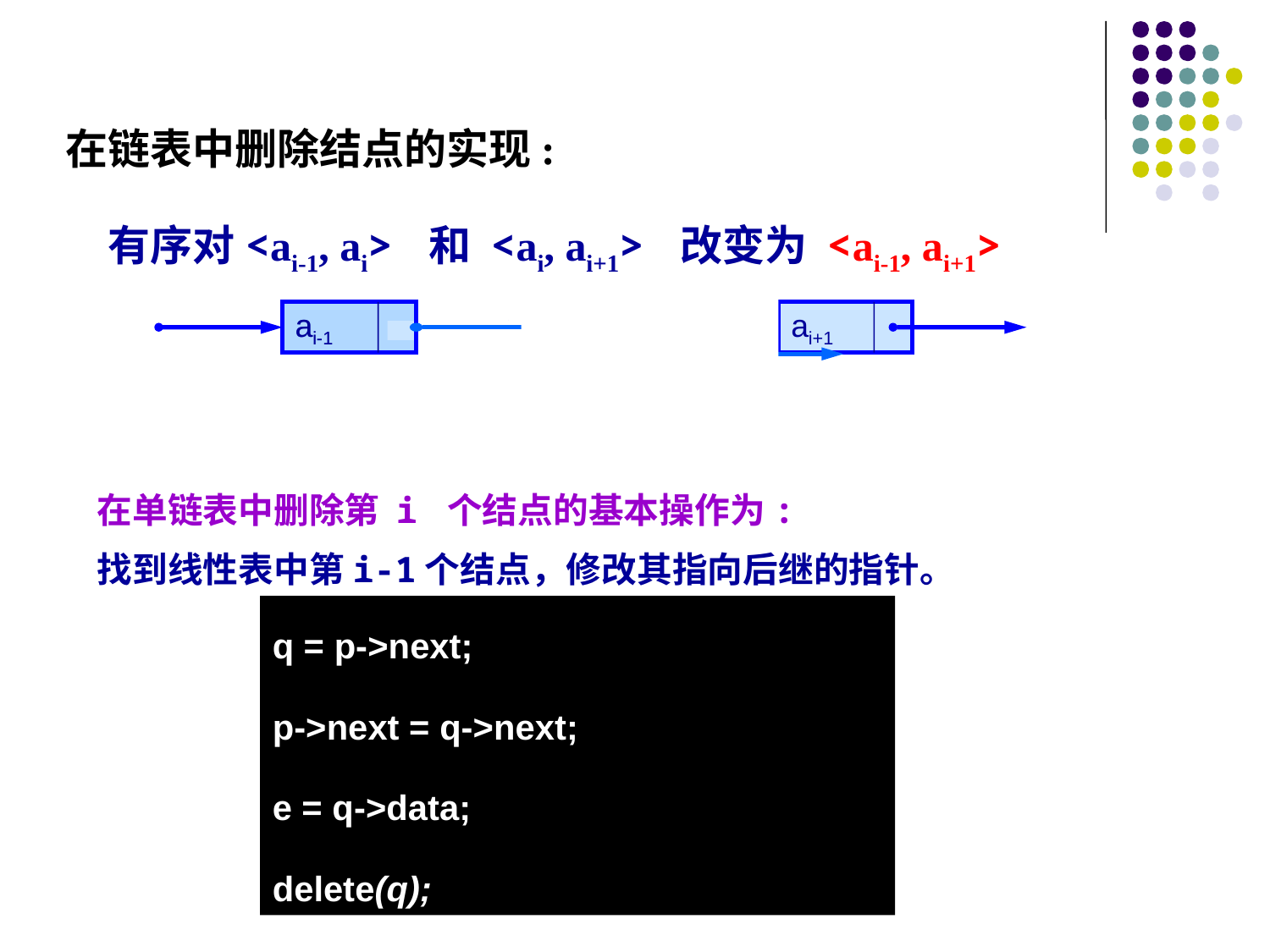

在链表中删除结点的实现:
有序对<ai-1, ai> 和 <ai, ai+1> 改变为 <ai-1, ai+1>

ai-1

ai-1

ai

ai+1

在单链表中删除第 i 个结点的基本操作为:
找到线性表中第i-1个结点，修改其指向后继的指针。
q = p->next;
p->next = q->next;
e = q->data;
delete(q);